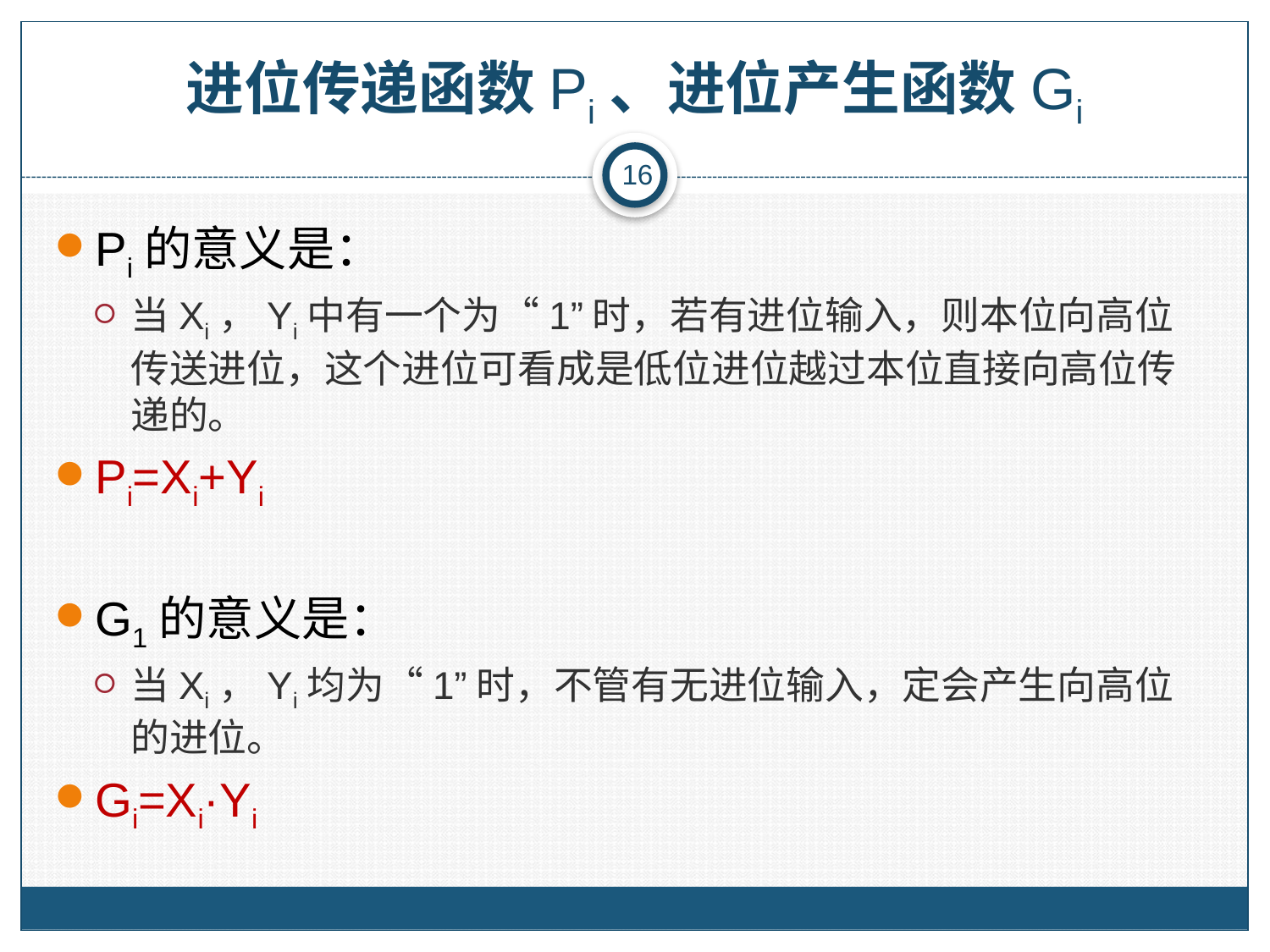

# 进位传递函数Pi、进位产生函数Gi
16
Pi的意义是：
当Xi，Yi中有一个为“1”时，若有进位输入，则本位向高位传送进位，这个进位可看成是低位进位越过本位直接向高位传递的。
Pi=Xi+Yi

G1的意义是：
当Xi，Yi均为“1”时，不管有无进位输入，定会产生向高位的进位。
Gi=Xi·Yi